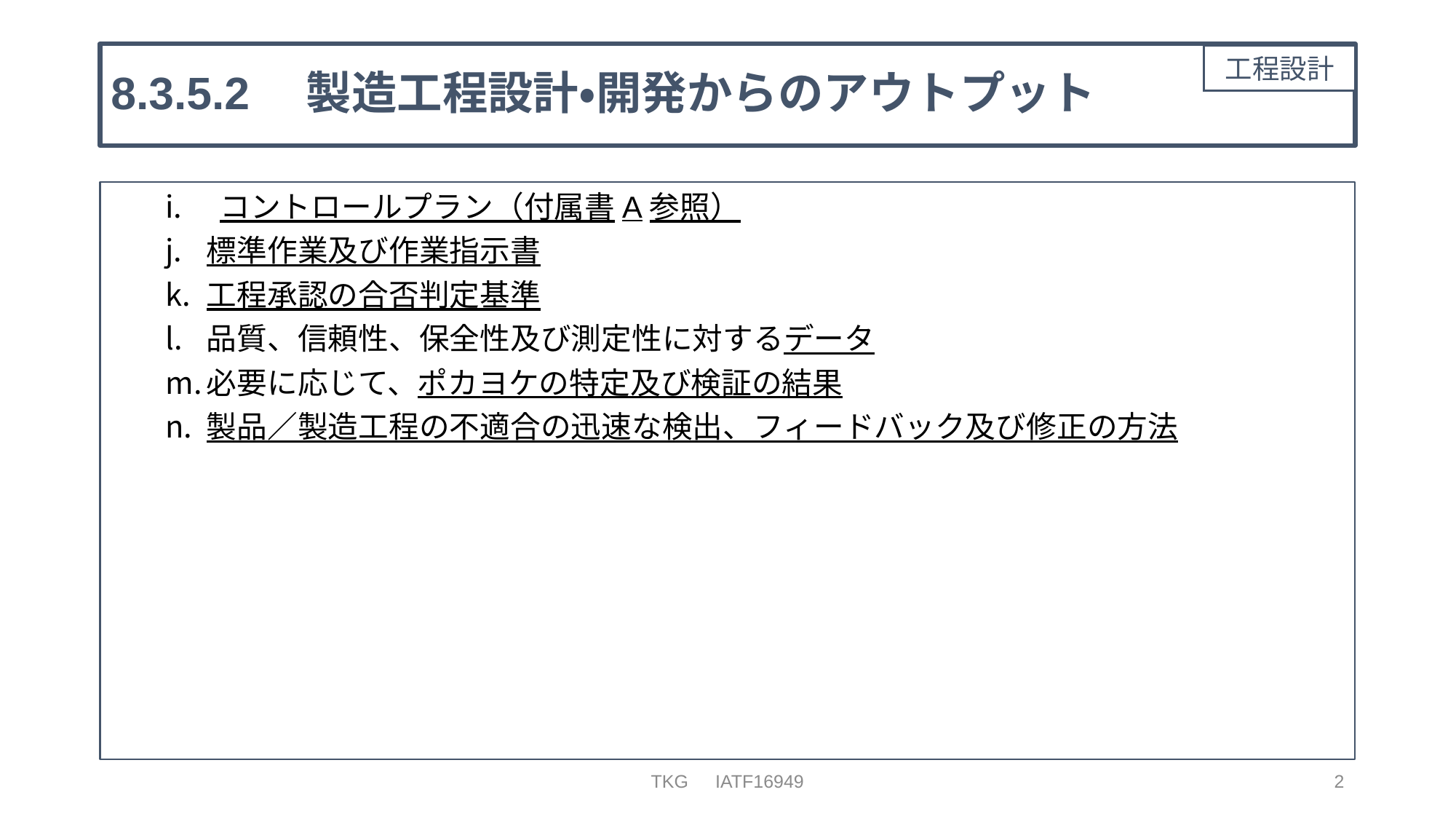

# 8.3.5.2　製造工程設計・開発からのアウトプット
工程設計
コントロールプラン（付属書A参照）
標準作業及び作業指示書
工程承認の合否判定基準
品質、信頼性、保全性及び測定性に対するデータ
必要に応じて、ポカヨケの特定及び検証の結果
製品／製造工程の不適合の迅速な検出、フィードバック及び修正の方法

TKG　IATF16949
2